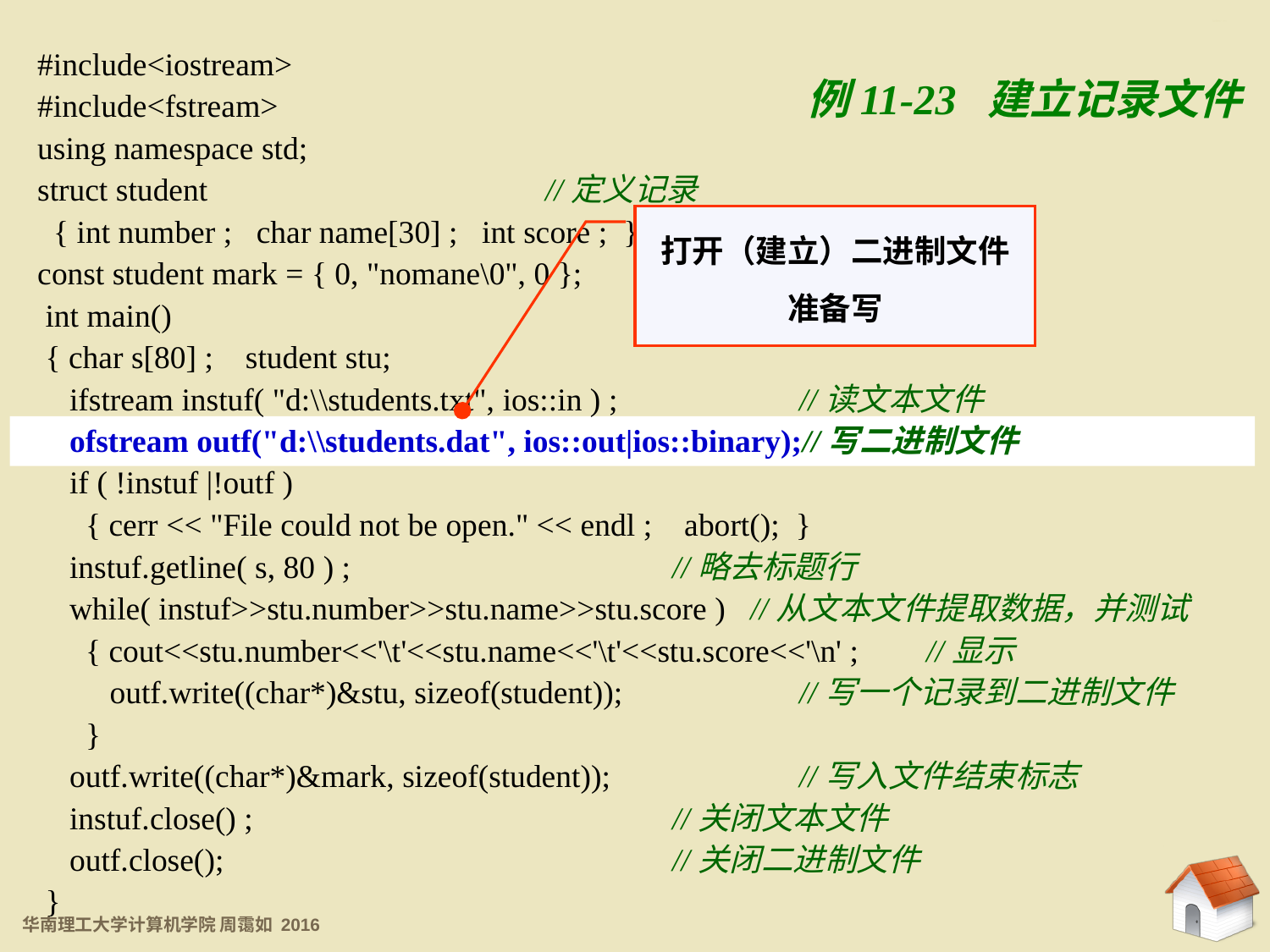

11.5.4  二进制文件
#include<iostream>
#include<fstream>
using namespace std;
struct student			//定义记录
  { int number ;   char name[30] ;   int score ;  };
const student mark = { 0, "nomane\0", 0 };	//空记录，文件结束标志
 int main()
 { char s[80] ;    student stu;
    ifstream instuf( "d:\\students.txt", ios::in ) ;		//读文本文件
    ofstream outf("d:\\students.dat", ios::out|ios::binary);//写二进制文件
    if ( !instuf |!outf )
      { cerr << "File could not be open." << endl ;    abort();  }
    instuf.getline( s, 80 ) ;			//略去标题行
    while( instuf>>stu.number>>stu.name>>stu.score )   //从文本文件提取数据，并测试
      { cout<<stu.number<<'\t'<<stu.name<<'\t'<<stu.score<<'\n' ;	//显示
         outf.write((char*)&stu, sizeof(student));		//写一个记录到二进制文件
      }
    outf.write((char*)&mark, sizeof(student));		//写入文件结束标志
    instuf.close() ;				//关闭文本文件
    outf.close();				//关闭二进制文件
 }
例11-23  建立记录文件
打开（建立）二进制文件
准备写